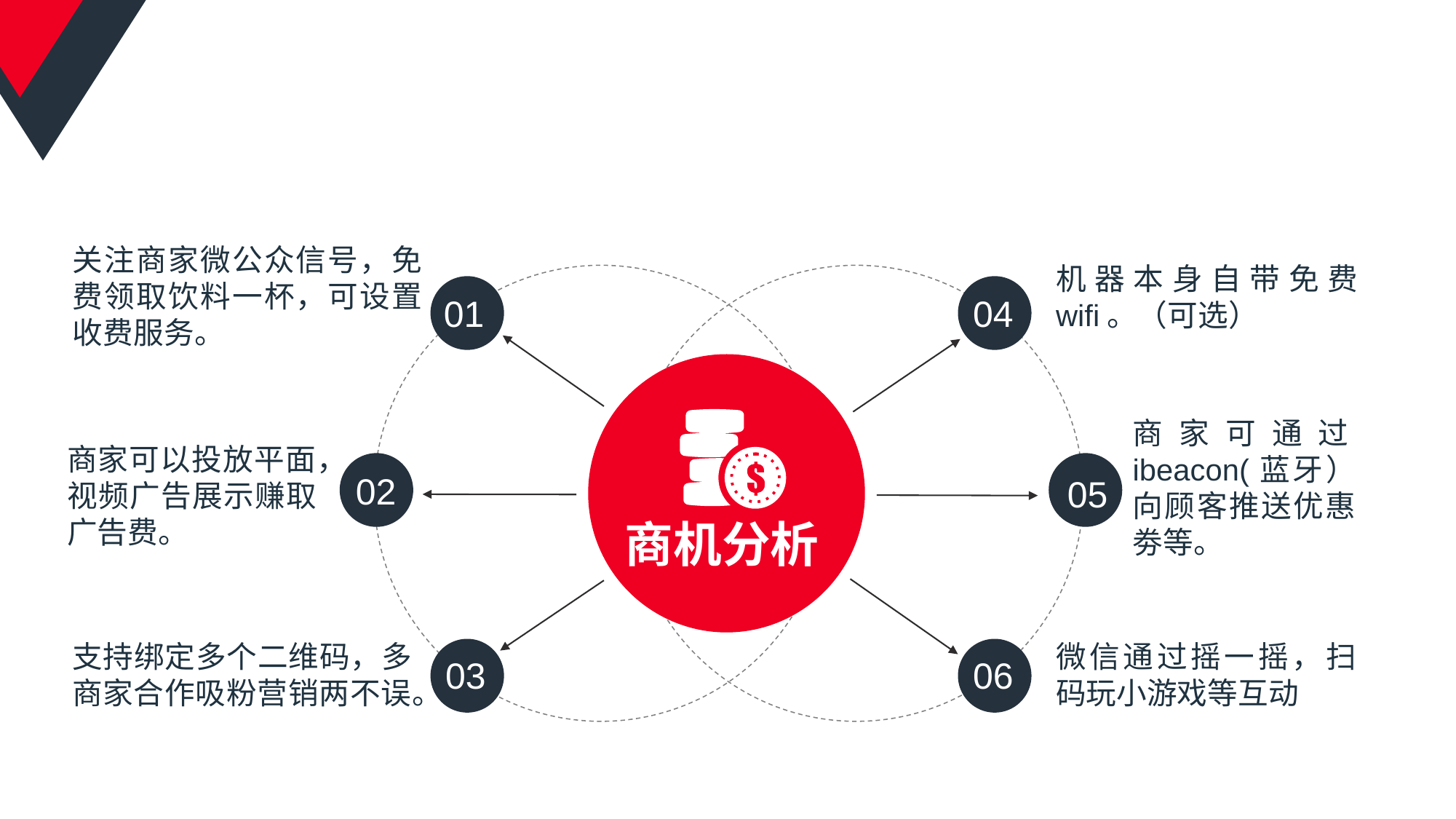

#
关注商家微公众信号，免费领取饮料一杯，可设置收费服务。
机器本身自带免费wifi。（可选）

01
04

商家可通过ibeacon(蓝牙）向顾客推送优惠劵等。
商家可以投放平面，视频广告展示赚取广告费。

02
05

商机分析

支持绑定多个二维码，多商家合作吸粉营销两不误。
微信通过摇一摇，扫码玩小游戏等互动

03
06